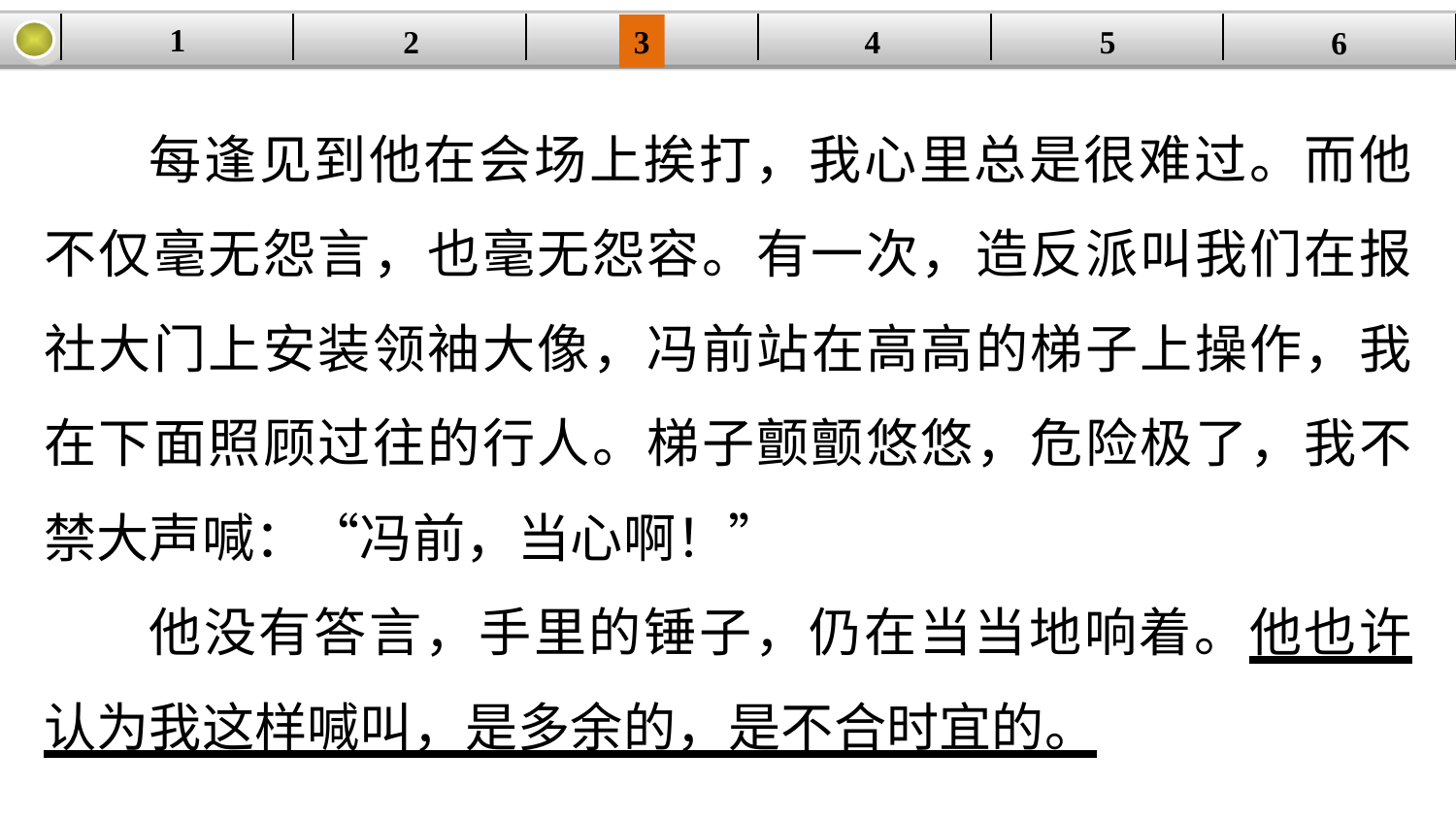

1
|  |  |  |  |  |  |
| --- | --- | --- | --- | --- | --- |
2
3
4
5
6

每逢见到他在会场上挨打，我心里总是很难过。而他不仅毫无怨言，也毫无怨容。有一次，造反派叫我们在报社大门上安装领袖大像，冯前站在高高的梯子上操作，我在下面照顾过往的行人。梯子颤颤悠悠，危险极了，我不禁大声喊：“冯前，当心啊！”
他没有答言，手里的锤子，仍在当当地响着。他也许认为我这样喊叫，是多余的，是不合时宜的。